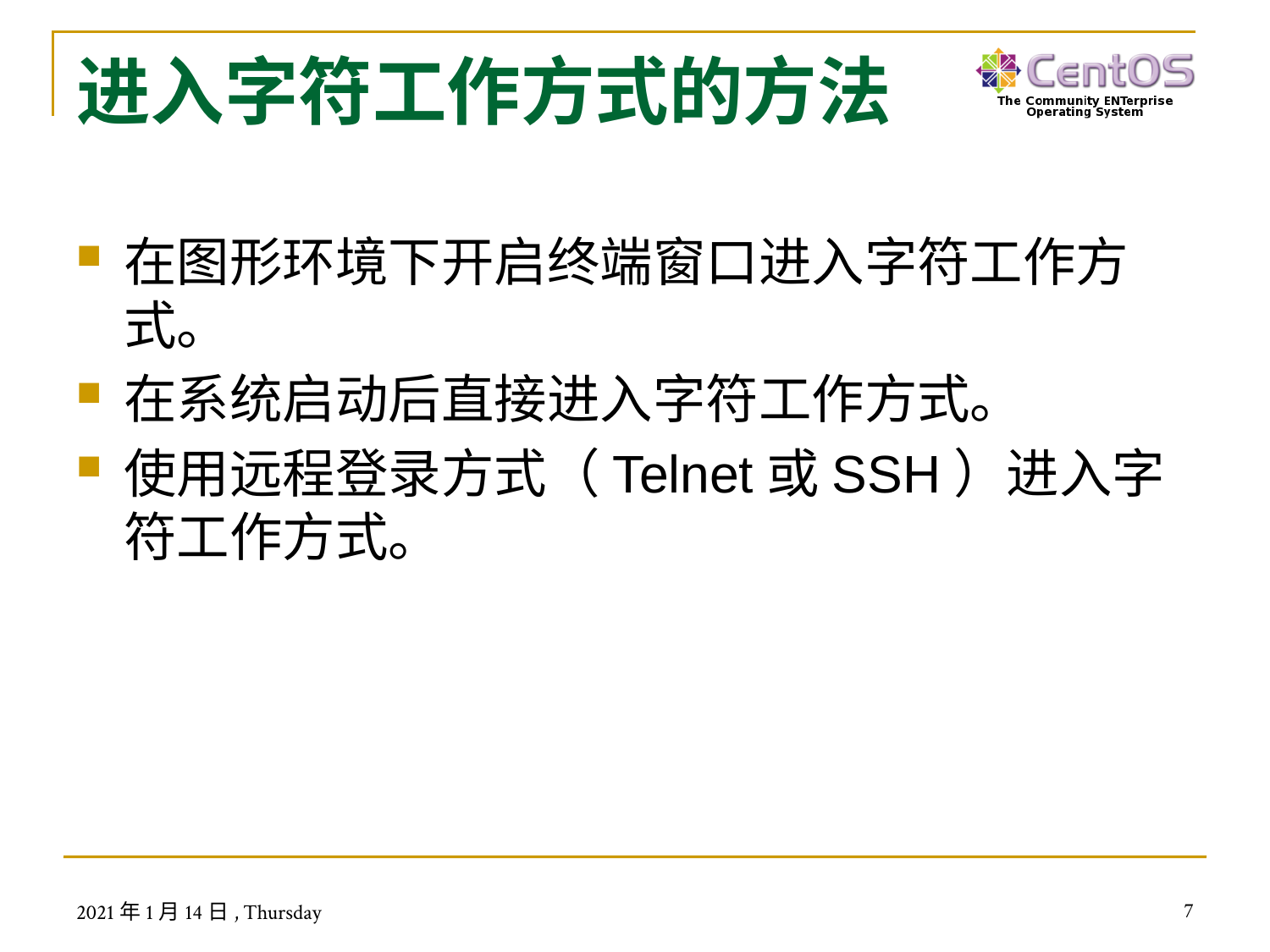

# 进入字符工作方式的方法
在图形环境下开启终端窗口进入字符工作方式。
在系统启动后直接进入字符工作方式。
使用远程登录方式（Telnet或SSH）进入字符工作方式。
2021年1月14日, Thursday
7